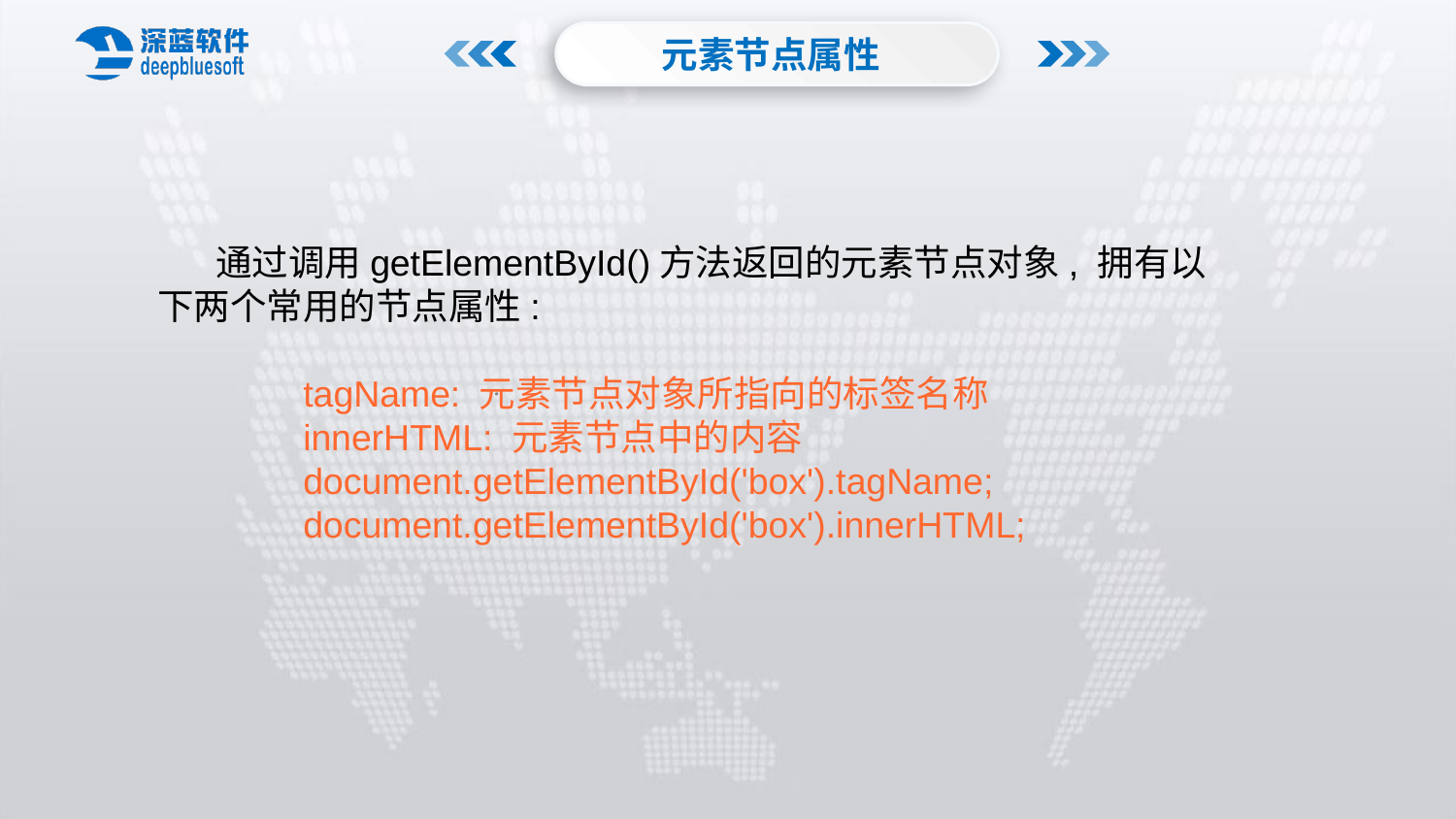

元素节点属性

      通过调用getElementById()方法返回的元素节点对象, 拥有以下两个常用的节点属性:

tagName: 元素节点对象所指向的标签名称
innerHTML: 元素节点中的内容
document.getElementById('box').tagName;  document.getElementById('box').innerHTML;